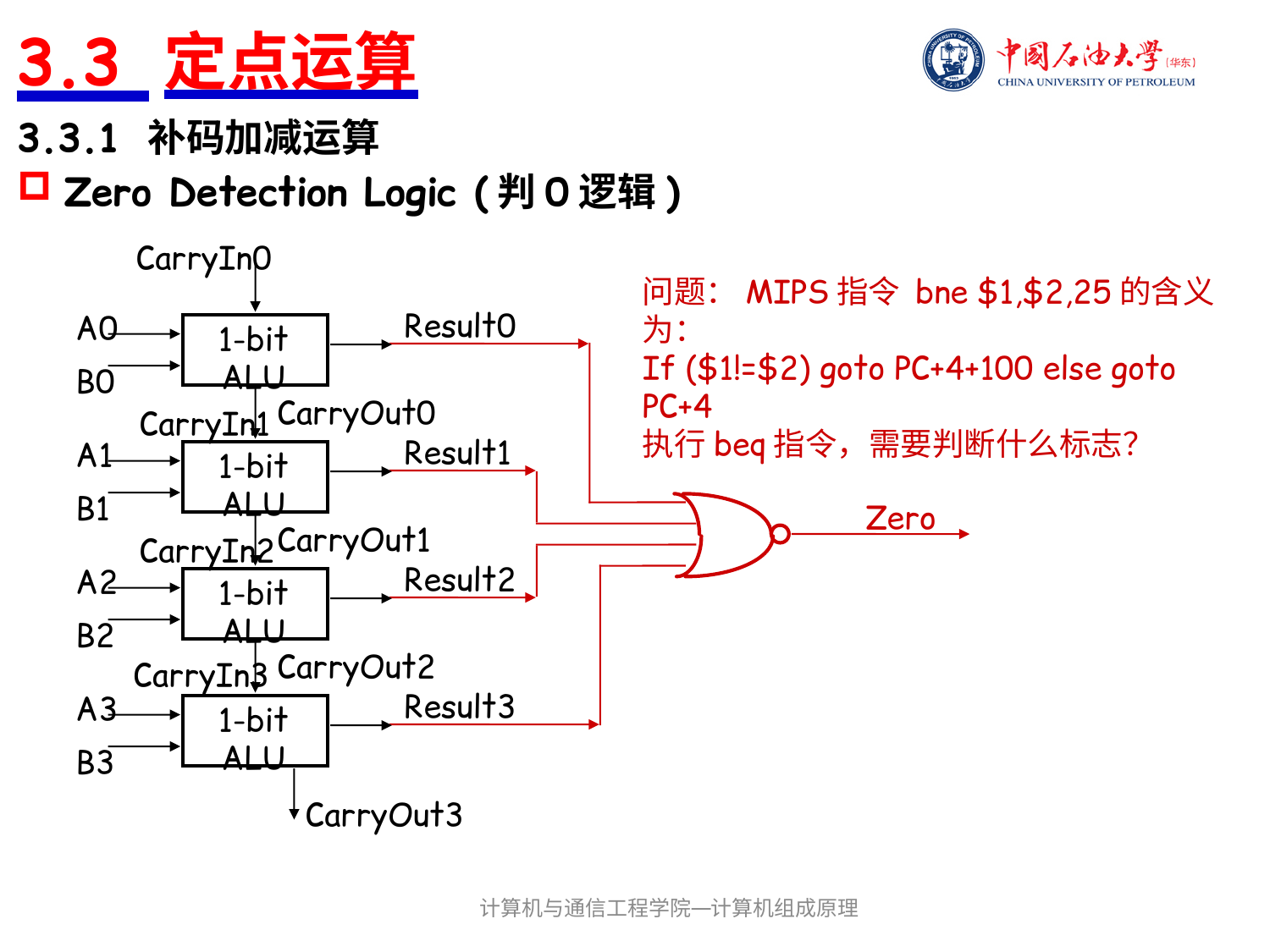

# 3.3 定点运算
3.3.1 补码加减运算
Zero Detection Logic (判0逻辑)
CarryIn0

问题：MIPS指令 bne $1,$2,25的含义为：
If ($1!=$2) goto PC+4+100 else goto PC+4
执行beq指令，需要判断什么标志？
Result0
A0
1-bit
ALU

Zero

B0

CarryOut0

CarryIn1
Result1
A1
1-bit
ALU

B1

CarryOut1

CarryIn2
Result2
A2
1-bit
ALU

B2

CarryOut2

CarryIn3
Result3
A3
1-bit
ALU

B3

CarryOut3

计算机与通信工程学院—计算机组成原理
50